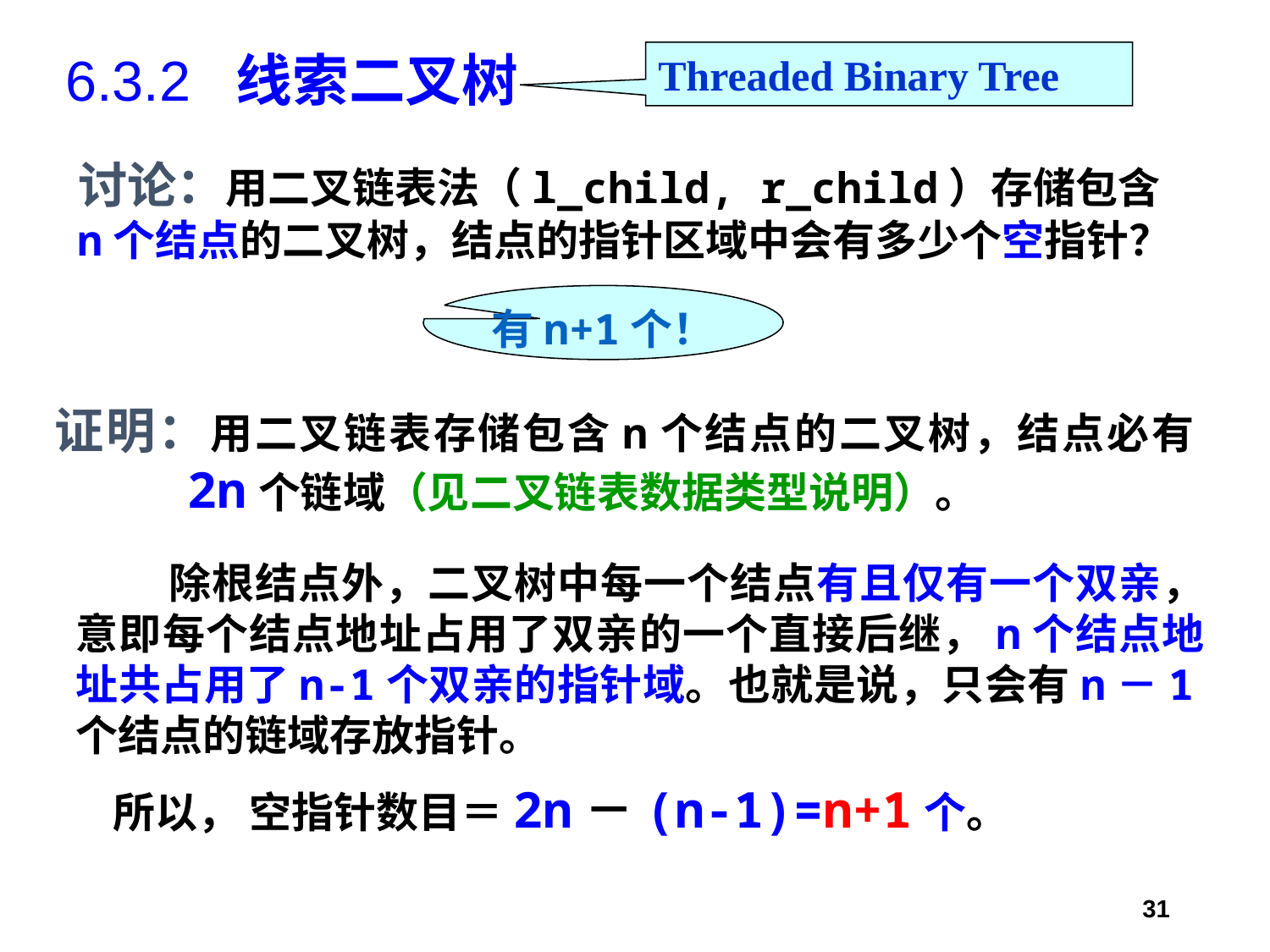

# 6.3.2  线索二叉树
Threaded Binary Tree
讨论：用二叉链表法（l_child, r_child）存储包含n个结点的二叉树，结点的指针区域中会有多少个空指针？
有n+1个！
证明：用二叉链表存储包含n个结点的二叉树，结点必有2n个链域（见二叉链表数据类型说明）。
除根结点外，二叉树中每一个结点有且仅有一个双亲，意即每个结点地址占用了双亲的一个直接后继，n个结点地址共占用了n-1个双亲的指针域。也就是说，只会有n－1个结点的链域存放指针。
所以， 空指针数目＝2n－(n-1)=n+1个。
31